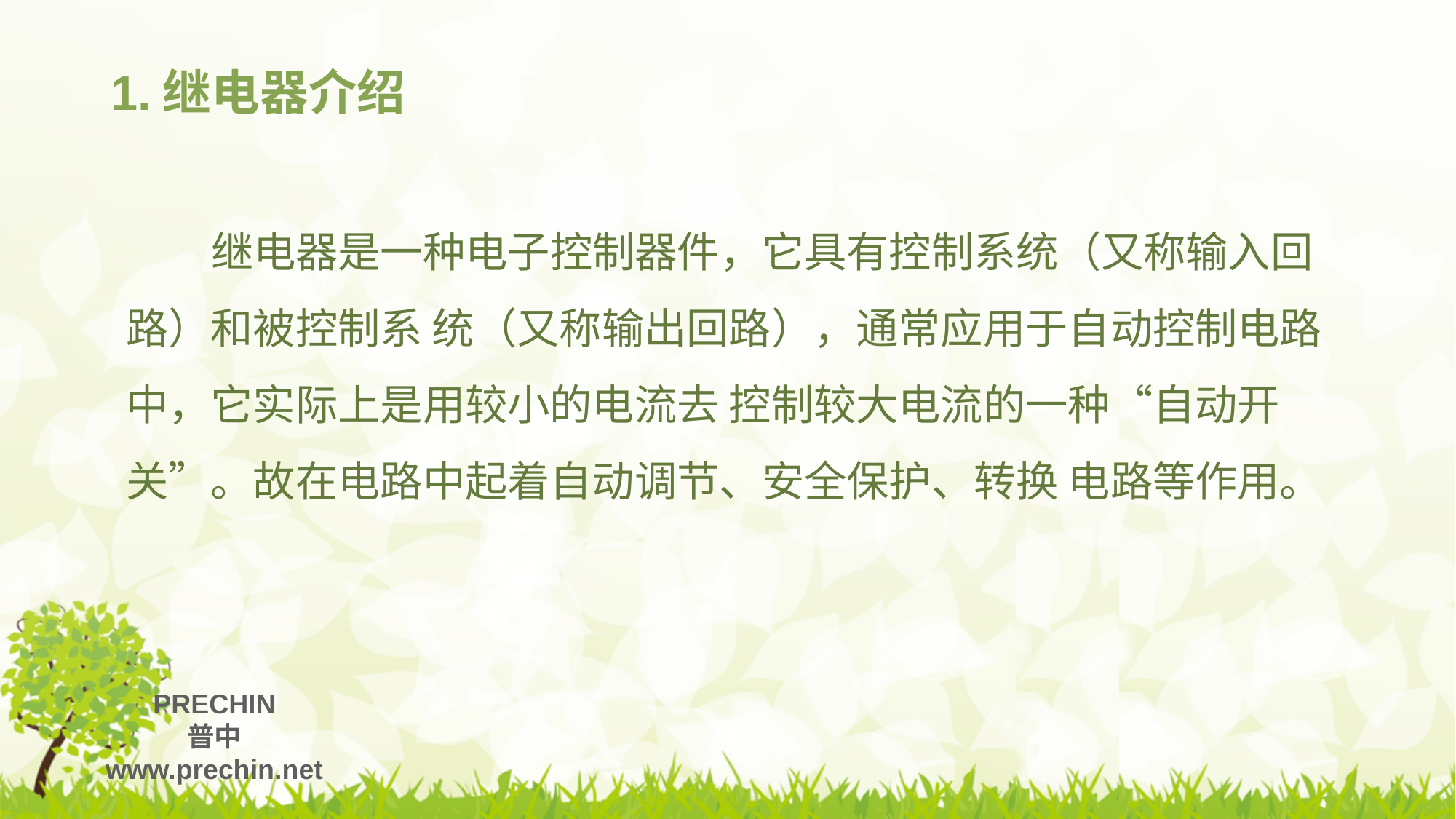

# 1.继电器介绍

继电器是一种电子控制器件，它具有控制系统（又称输入回路）和被控制系 统（又称输出回路），通常应用于自动控制电路中，它实际上是用较小的电流去 控制较大电流的一种“自动开关”。故在电路中起着自动调节、安全保护、转换 电路等作用。